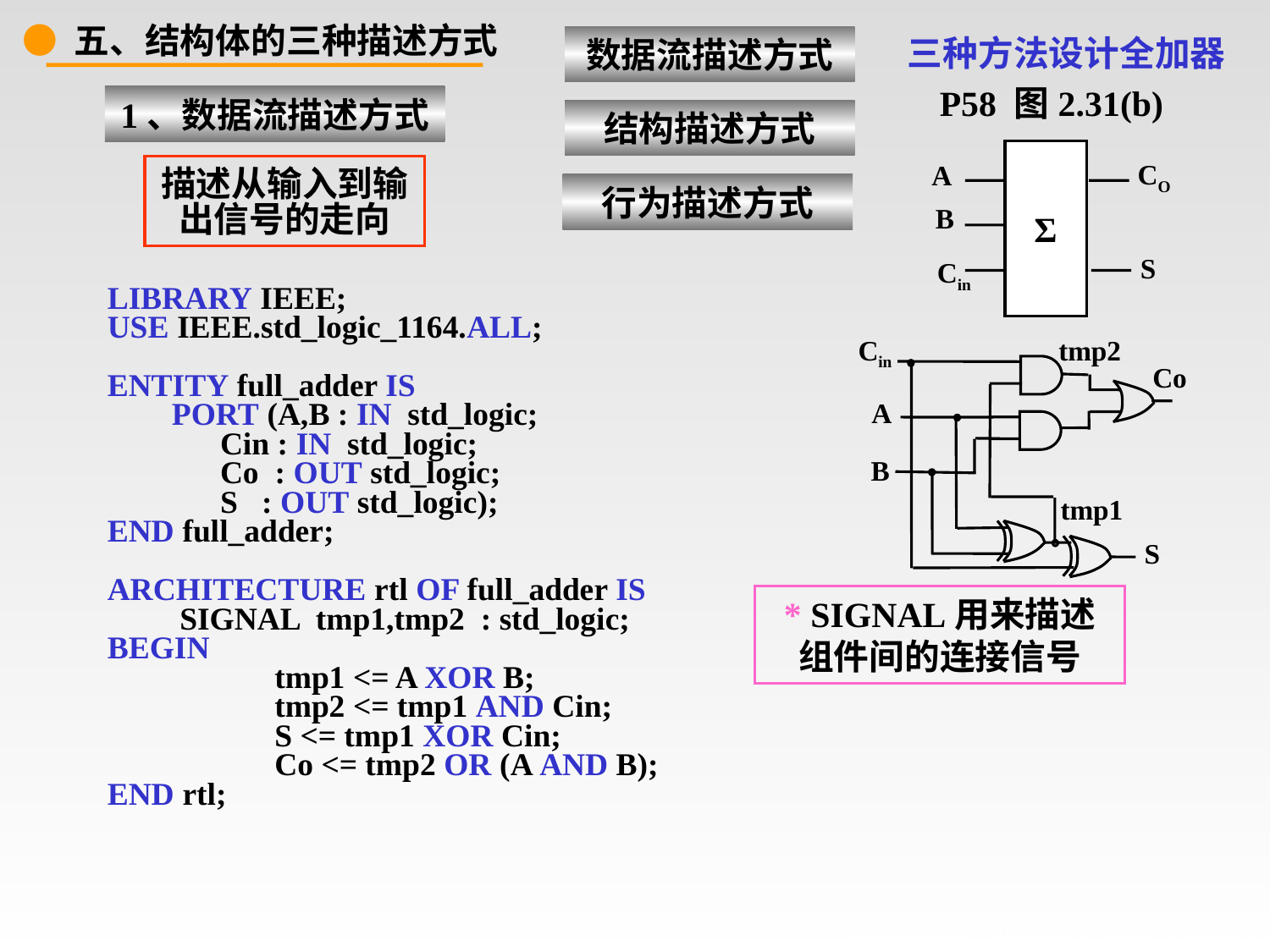

● 五、结构体的三种描述方式

数据流描述方式
三种方法设计全加器
P58 图2.31(b)
1、数据流描述方式
结构描述方式

Σ

CO
A

B

S
Cin

描述从输入到输出信号的走向
行为描述方式

LIBRARY IEEE;
USE IEEE.std_logic_1164.ALL;

ENTITY full_adder IS
        PORT (A,B : IN  std_logic;
              Cin : IN  std_logic;
              Co  : OUT std_logic;
              S   : OUT std_logic);
END full_adder;

ARCHITECTURE rtl OF full_adder IS
         SIGNAL  tmp1,tmp2  : std_logic;
BEGIN
	     tmp1 <= A XOR B;
	     tmp2 <= tmp1 AND Cin;
	     S <= tmp1 XOR Cin;
	     Co <= tmp2 OR (A AND B);
END rtl;
Cin
Co

A

B

S

tmp2
tmp1
* SIGNAL用来描述组件间的连接信号
# 结构体的三种描述(数据流描述)